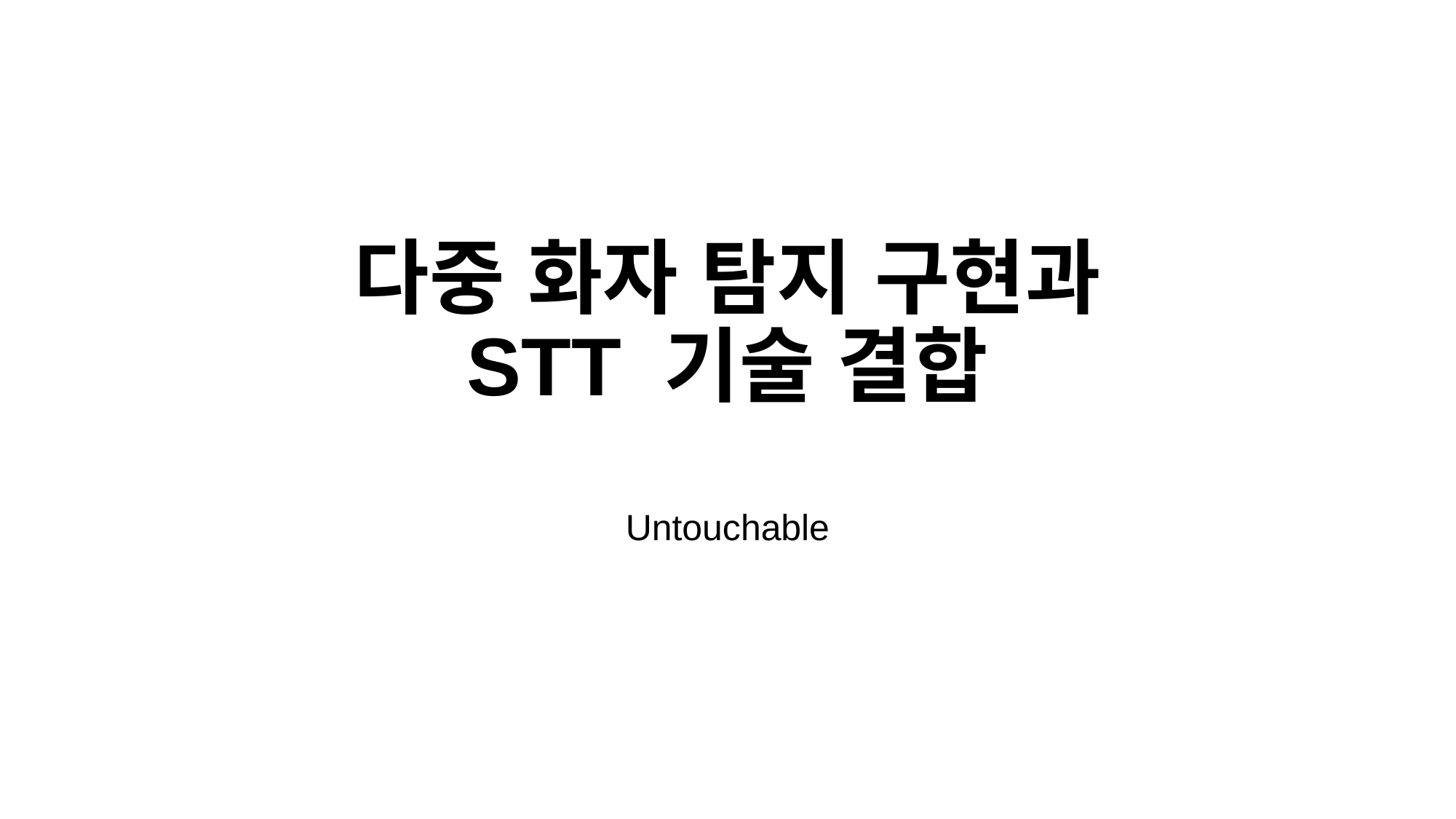

# 다중 화자 탐지 구현과 STT 기술 결합
Untouchable